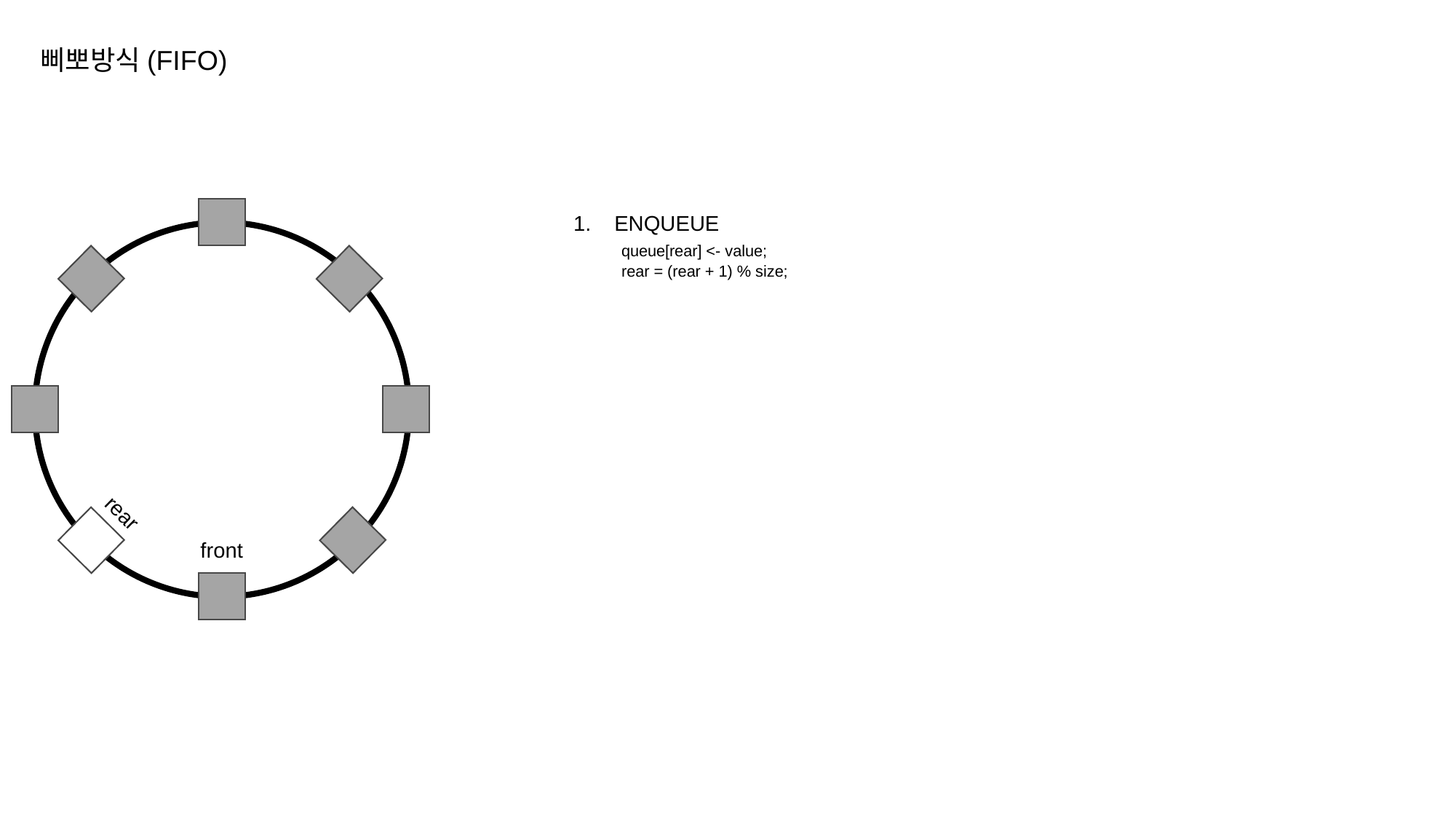

삐뽀방식(FIFO)

ENQUEUE
        queue[rear] <- value;
           rear = (rear + 1) % size;

rear

front